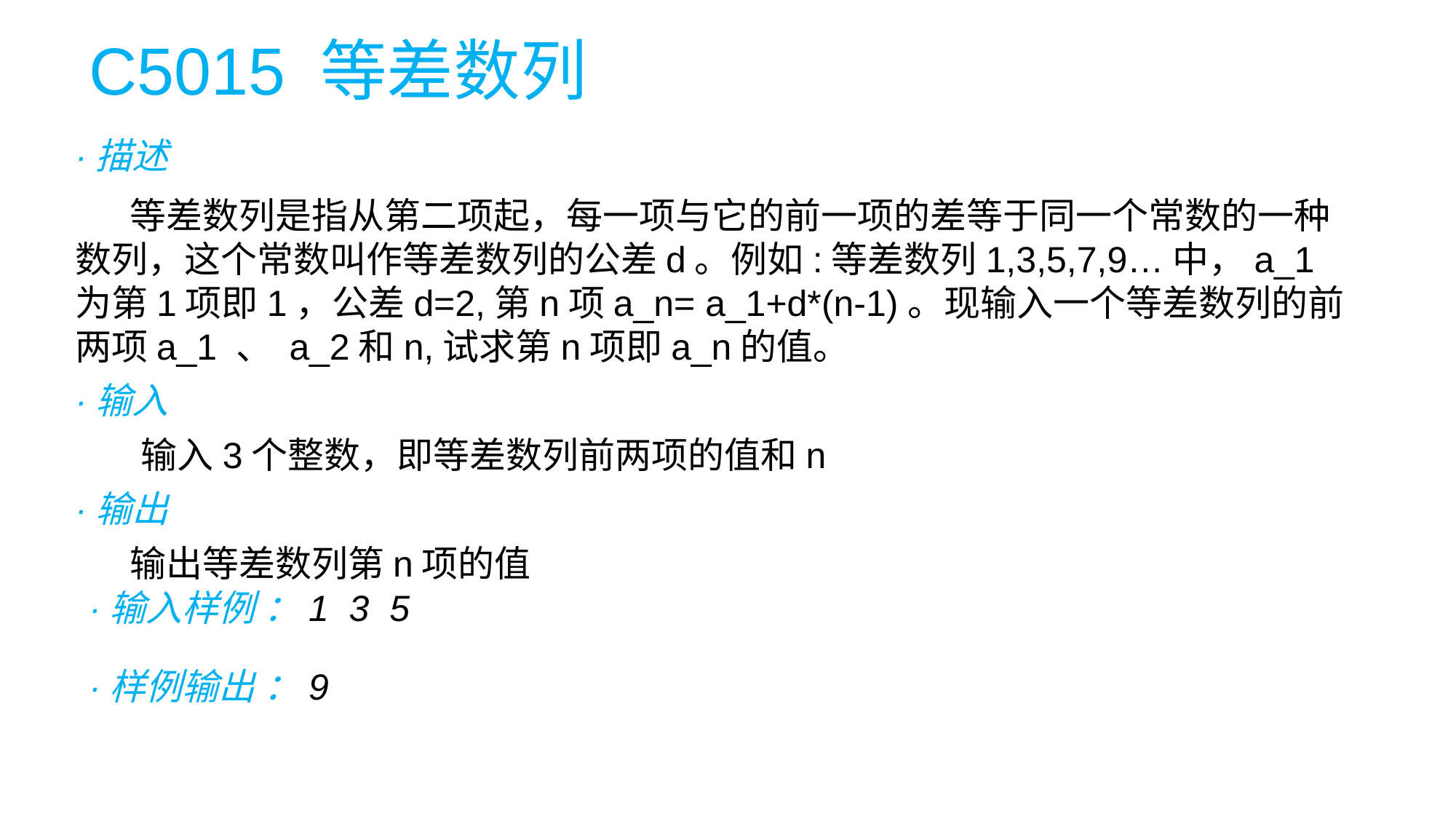

# C5015 等差数列
·描述
等差数列是指从第二项起，每一项与它的前一项的差等于同一个常数的一种数列，这个常数叫作等差数列的公差d。例如:等差数列1,3,5,7,9…中，a_1为第1项即1，公差d=2,第n项a_n= a_1+d*(n-1)。现输入一个等差数列的前两项a_1 、 a_2和n,试求第n项即a_n的值。
·输入
       输入3个整数，即等差数列前两项的值和n
·输出
输出等差数列第n项的值
·输入样例 ：1  3  5
·样例输出 ：9